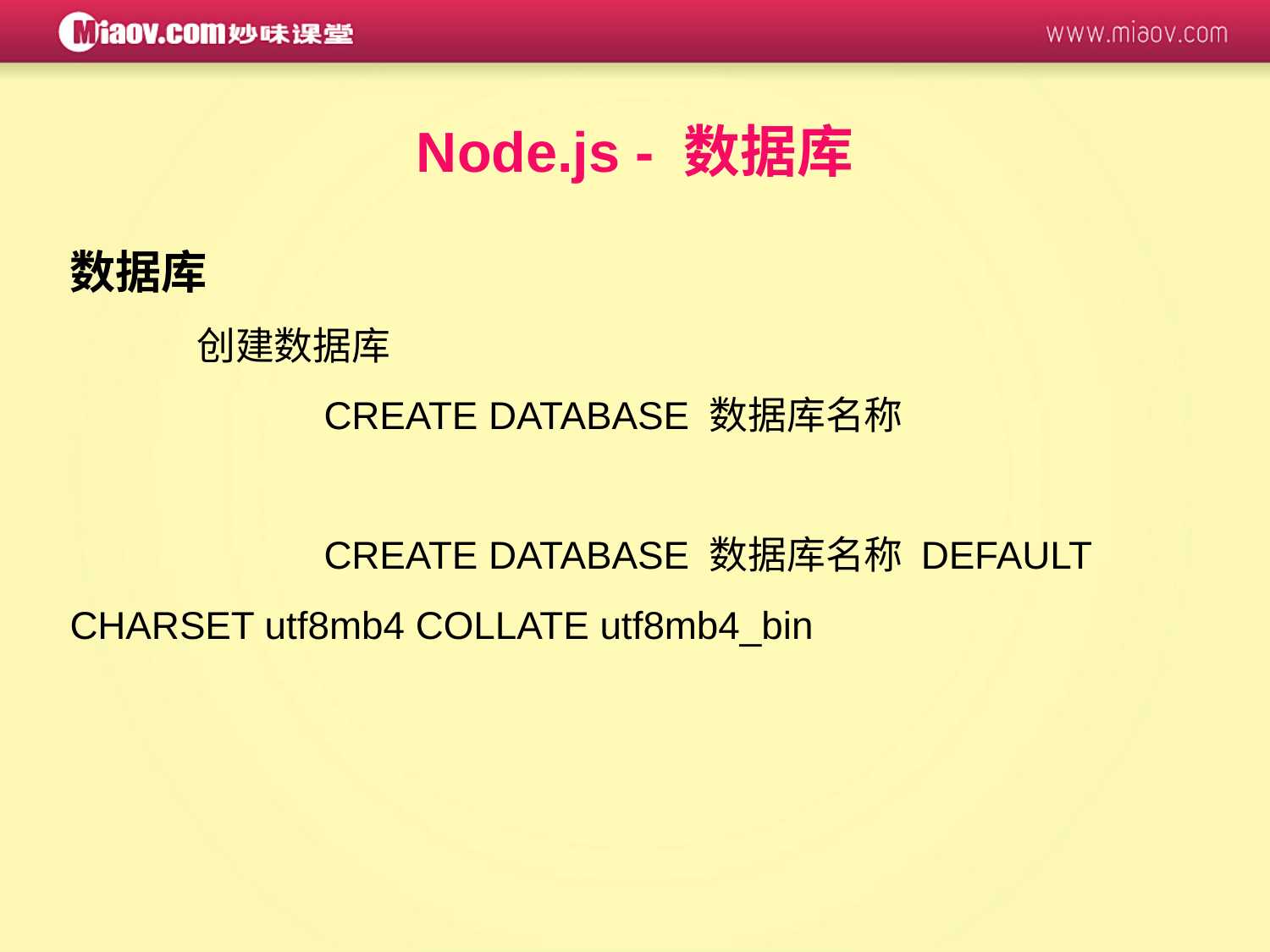

Node.js - 数据库
数据库
	创建数据库
		CREATE DATABASE 数据库名称

		CREATE DATABASE 数据库名称 DEFAULT CHARSET utf8mb4 COLLATE utf8mb4_bin